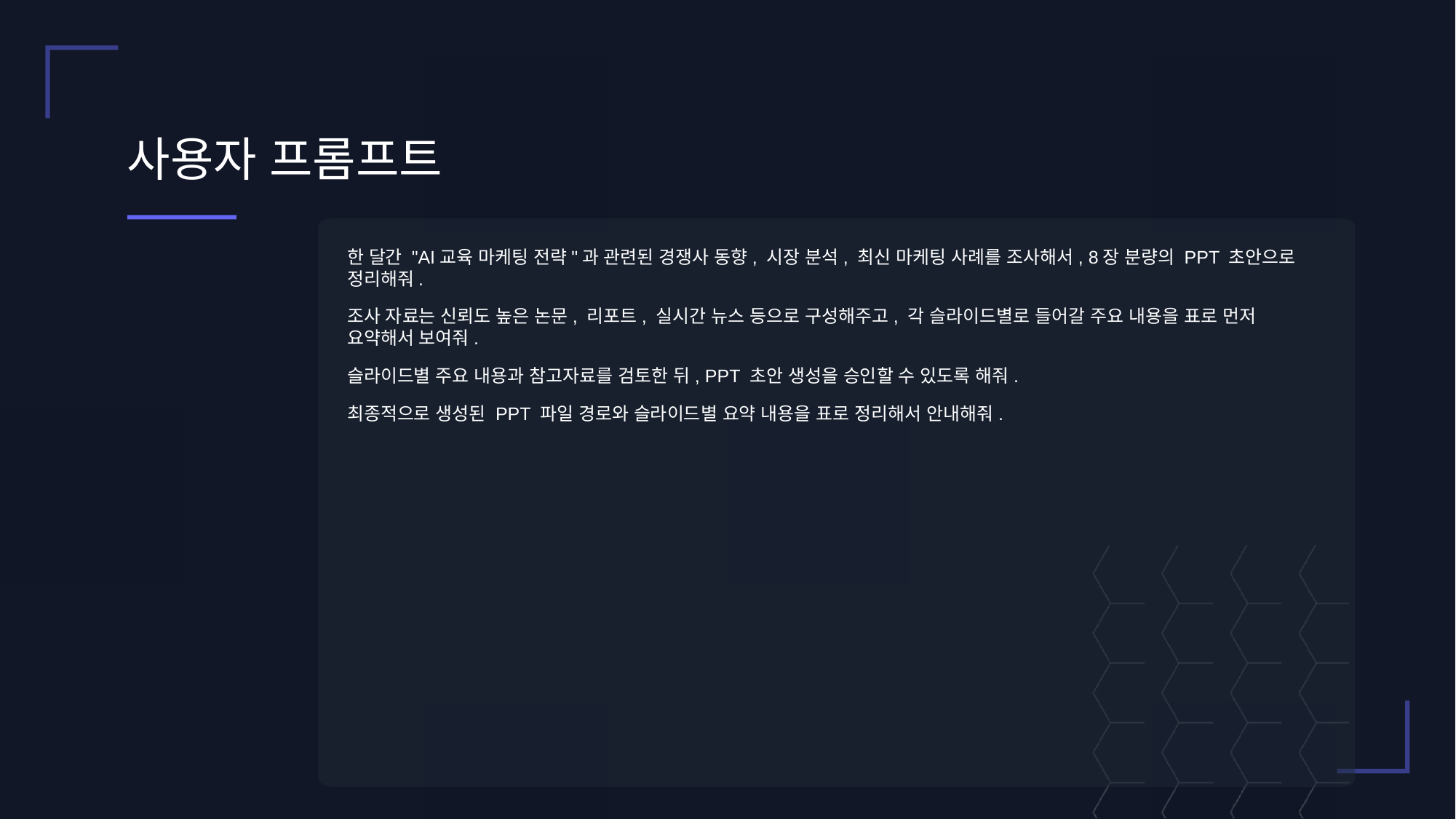

# 사용자 프롬프트

한 달간 "AI교육 마케팅 전략"과 관련된 경쟁사 동향, 시장 분석, 최신 마케팅 사례를 조사해서, 8장 분량의 PPT 초안으로 정리해줘.
조사 자료는 신뢰도 높은 논문, 리포트, 실시간 뉴스 등으로 구성해주고, 각 슬라이드별로 들어갈 주요 내용을 표로 먼저 요약해서 보여줘.
슬라이드별 주요 내용과 참고자료를 검토한 뒤, PPT 초안 생성을 승인할 수 있도록 해줘.
최종적으로 생성된 PPT 파일 경로와 슬라이드별 요약 내용을 표로 정리해서 안내해줘.